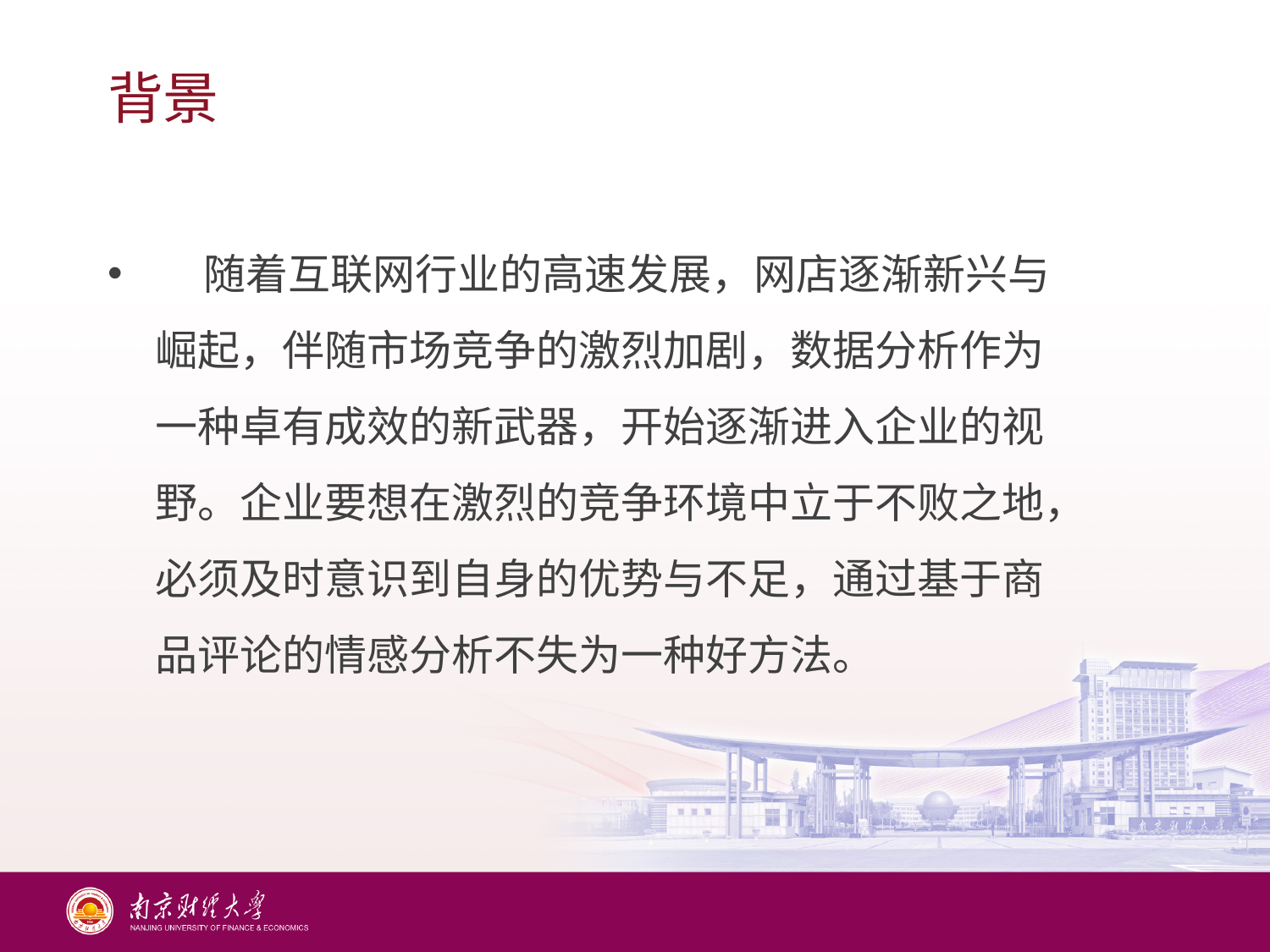

# 背景
    随着互联网行业的高速发展，网店逐渐新兴与崛起，伴随市场竞争的激烈加剧，数据分析作为一种卓有成效的新武器，开始逐渐进入企业的视野。企业要想在激烈的竞争环境中立于不败之地，必须及时意识到自身的优势与不足，通过基于商品评论的情感分析不失为一种好方法。